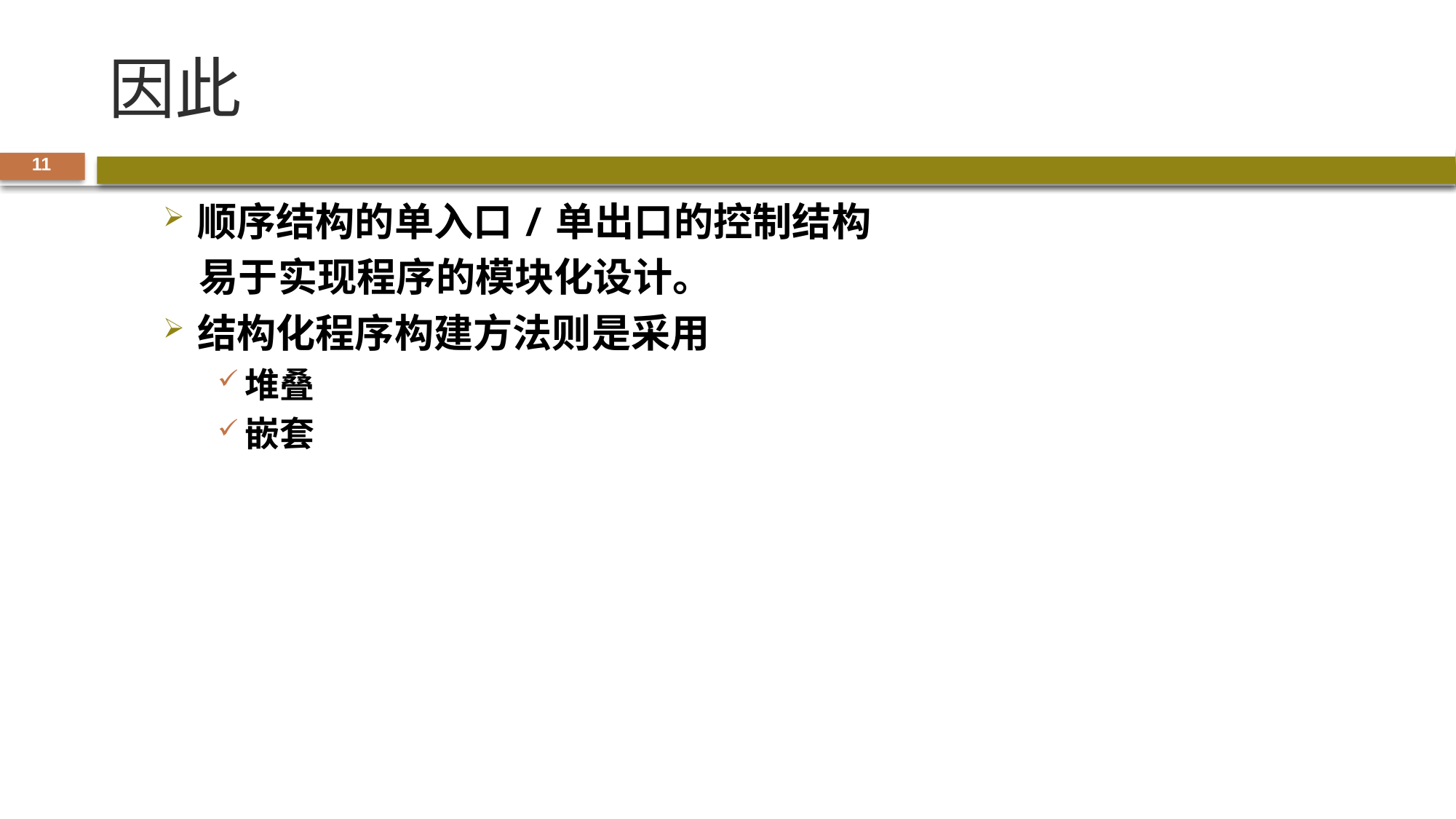

# 因此
11
顺序结构的单入口/单出口的控制结构
   易于实现程序的模块化设计。
结构化程序构建方法则是采用
堆叠
嵌套